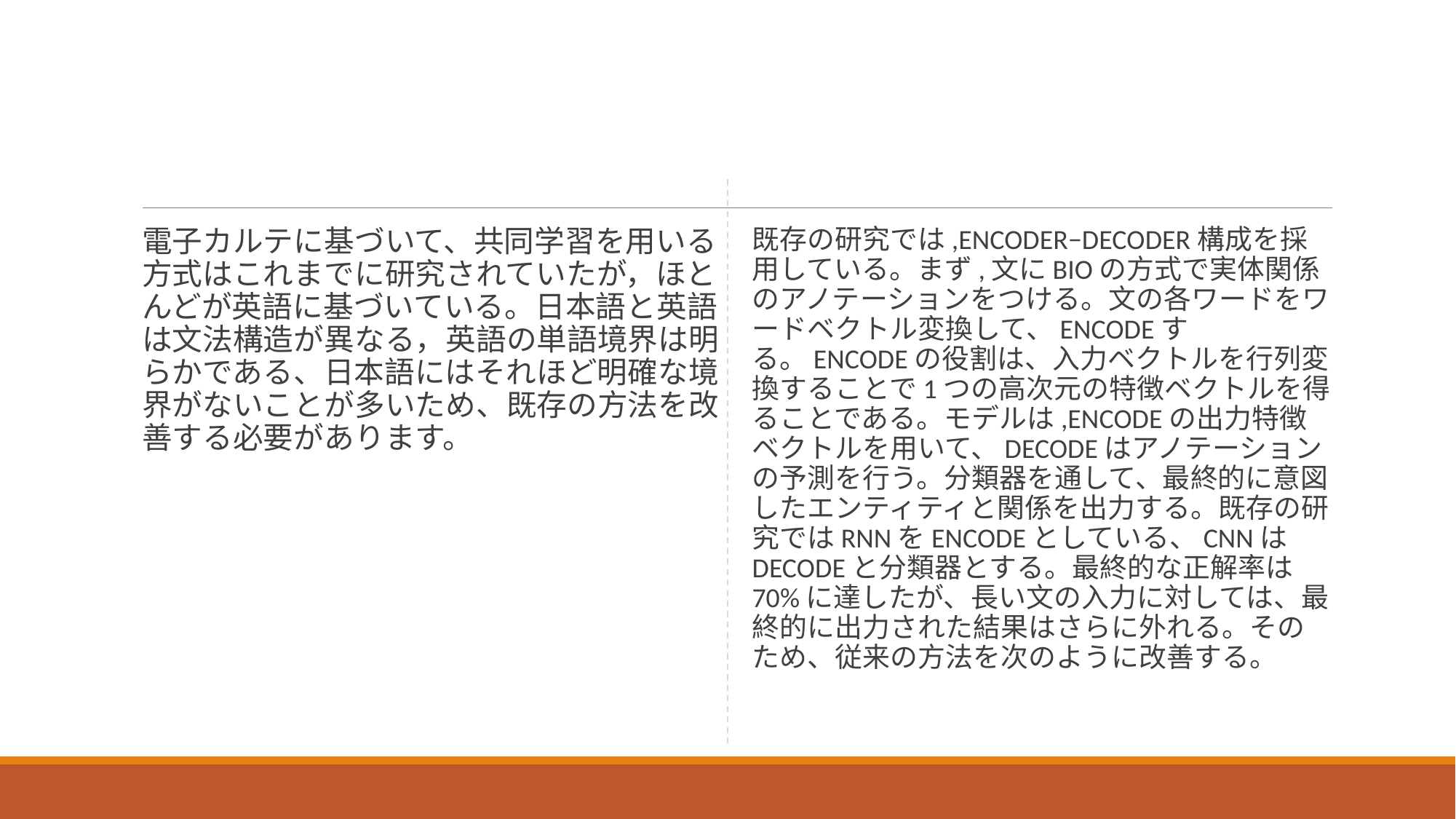

電子カルテに基づいて、共同学習を用いる方式はこれまでに研究されていたが，ほとんどが英語に基づいている。日本語と英語は文法構造が異なる，英語の単語境界は明らかである、日本語にはそれほど明確な境界がないことが多いため、既存の方法を改善する必要があります。
既存の研究では,ENCODER−DECODER構成を採用している。まず,文にBIOの方式で実体関係のアノテーションをつける。文の各ワードをワードベクトル変換して、ENCODEする。ENCODEの役割は、入力ベクトルを行列変換することで1つの高次元の特徴ベクトルを得ることである。モデルは,ENCODEの出力特徴ベクトルを用いて、DECODEはアノテーションの予測を行う。分類器を通して、最終的に意図したエンティティと関係を出力する。既存の研究ではRNNをENCODEとしている、CNNはDECODEと分類器とする。最終的な正解率は70%に達したが、長い文の入力に対しては、最終的に出力された結果はさらに外れる。そのため、従来の方法を次のように改善する。